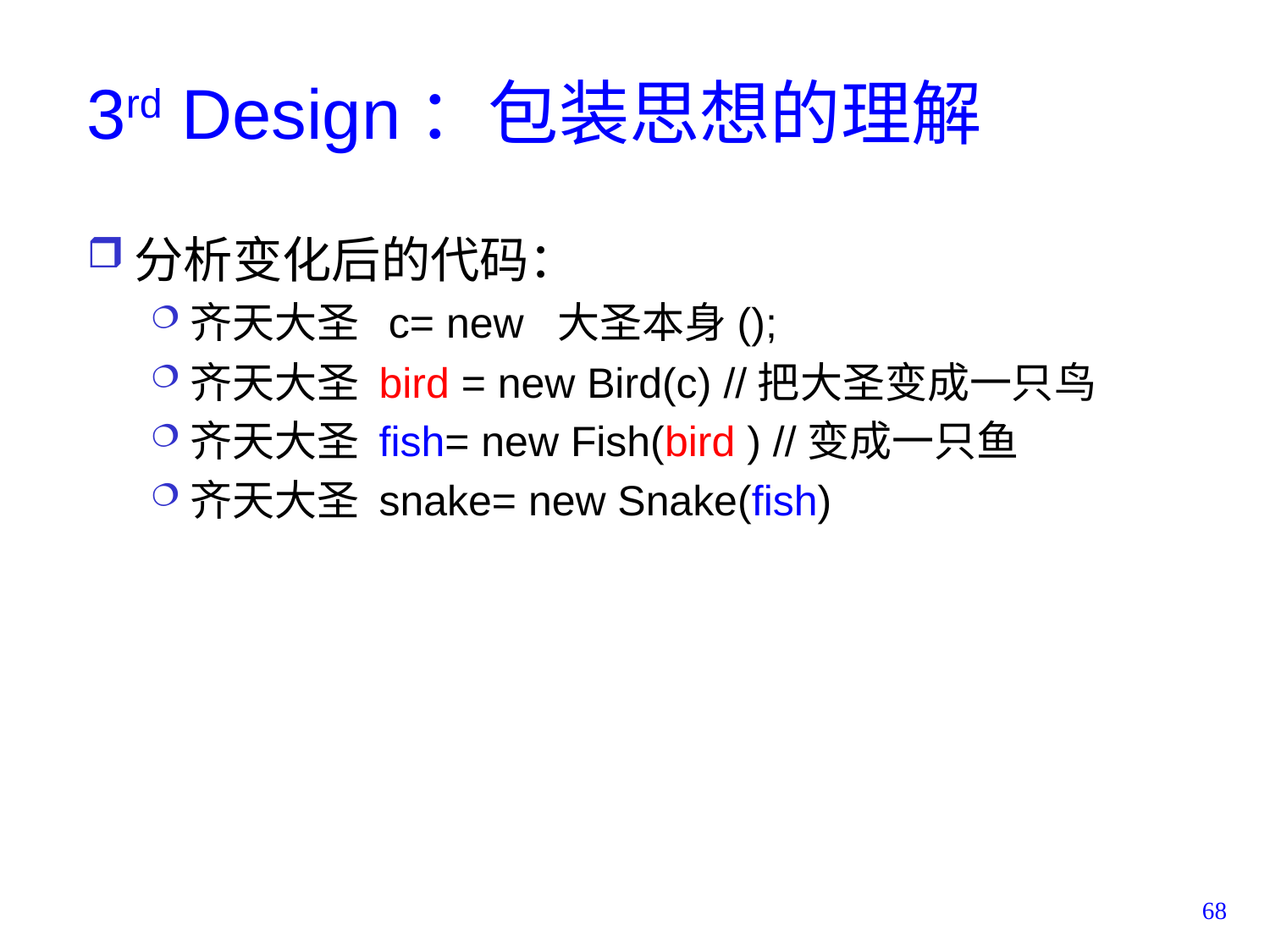

# 3rd Design：包装思想的理解
分析变化后的代码：
齐天大圣  c= new  大圣本身();
齐天大圣 bird = new Bird(c) //把大圣变成一只鸟
齐天大圣 fish= new Fish(bird ) //变成一只鱼
齐天大圣 snake= new Snake(fish)
68